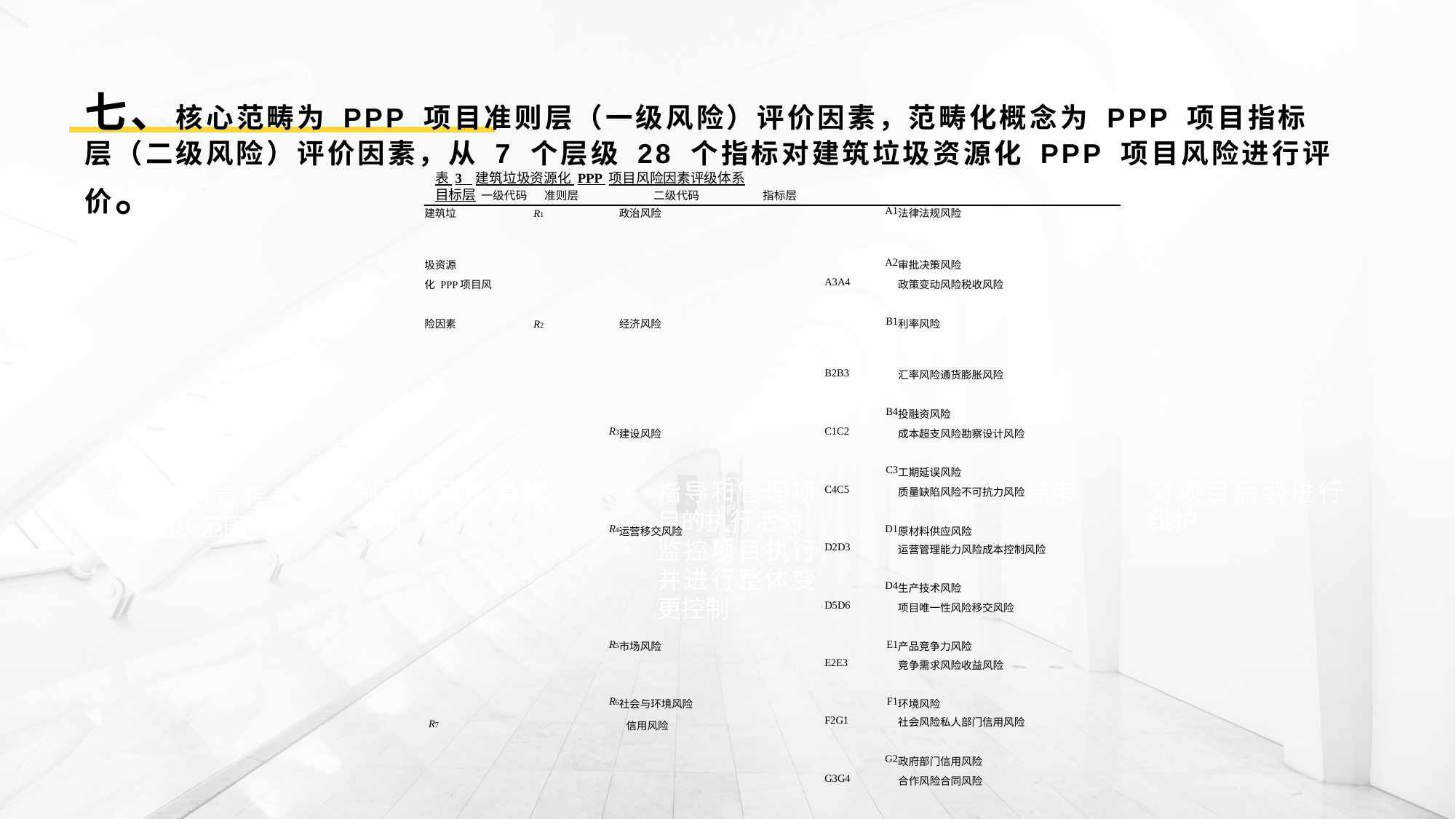

# 七、核心范畴为 PPP 项目准则层（一级风险）评价因素，范畴化概念为 PPP 项目指标层（二级风险）评价因素，从 7 个层级 28 个指标对建筑垃圾资源化 PPP 项目风险进行评价。
表 3   建筑垃圾资源化 PPP 项目风险因素评级体系	目标层  一级代码	准则层	二级代码	指标层
| 建筑垃 R1 | 政治风险 | A1 | 法律法规风险 |
| --- | --- | --- | --- |
| 圾资源 |  | A2 | 审批决策风险 |
| 化 PPP项目风 |  | A3A4 | 政策变动风险税收风险 |
| 险因素 R2 | 经济风险 | B1 | 利率风险 |
|  |  | B2B3 | 汇率风险通货膨胀风险 |
|  |  | B4 | 投融资风险 |
| R3 | 建设风险 | C1C2 | 成本超支风险勘察设计风险 |
|  |  | C3 | 工期延误风险 |
|  |  | C4C5 | 质量缺陷风险不可抗力风险 |
| R4 | 运营移交风险 | D1 | 原材料供应风险 |
|  |  | D2D3 | 运营管理能力风险成本控制风险 |
|  |  | D4 | 生产技术风险 |
|  |  | D5D6 | 项目唯一性风险移交风险 |
| R5 | 市场风险 | E1 | 产品竞争力风险 |
|  |  | E2E3 | 竞争需求风险收益风险 |
| R6 | 社会与环境风险 | F1 | 环境风险 |
| R7 | 信用风险 | F2G1 | 社会风险私人部门信用风险 |
|  |  | G2 | 政府部门信用风险 |
|  |  | G3G4 | 合作风险合同风险 |

制定项目的管理计划
指导和管理项目的执行活动
监控项目执行并进行整体变更控制
项目收尾与结束
对项目后续进行维护
制定项目章程并确定初步范围